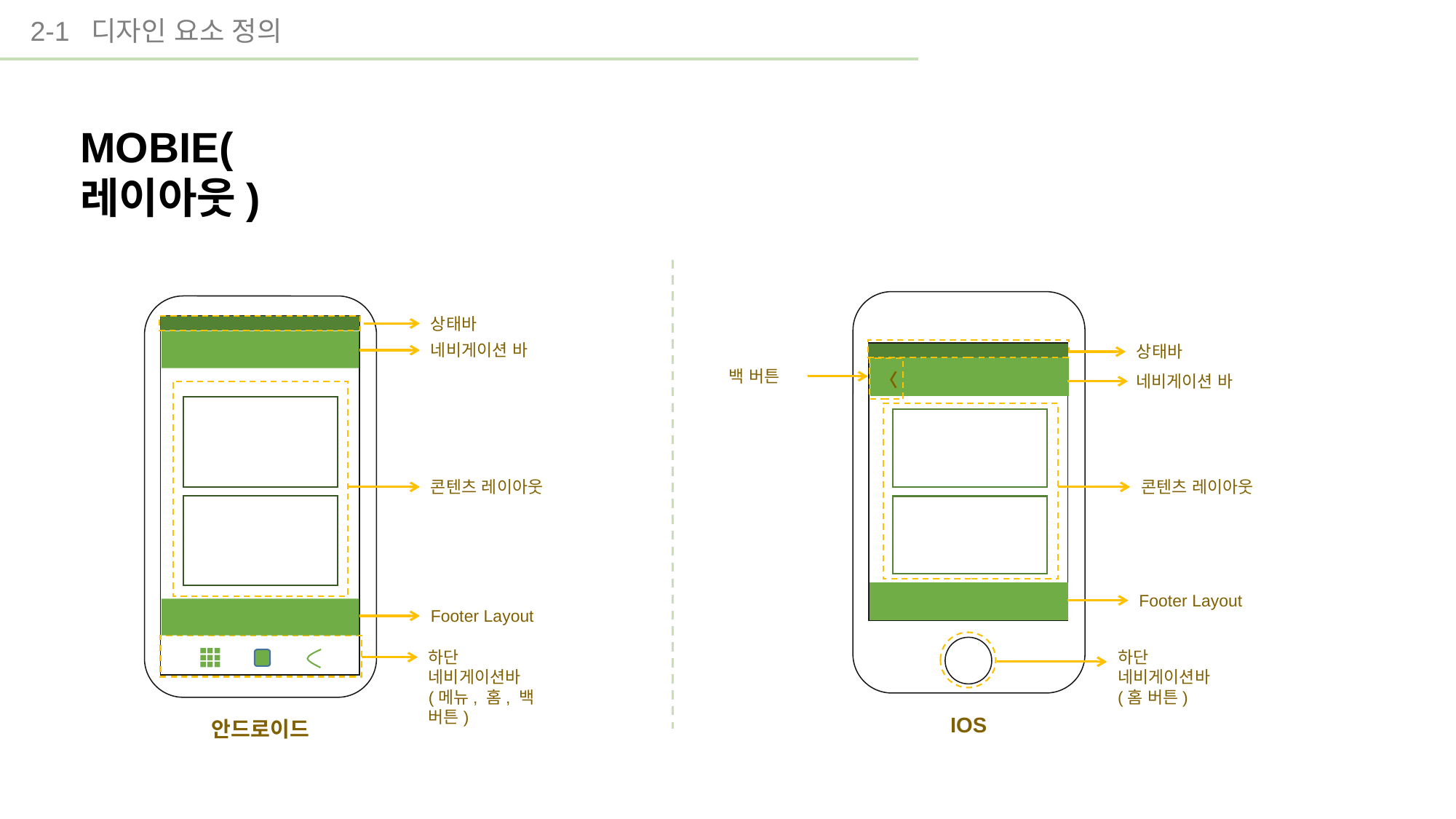

2-1  디자인 요소 정의
MOBIE(레이아웃)

상태바

네비게이션 바
상태바

백 버튼
〈
네비게이션 바

콘텐츠 레이아웃
콘텐츠 레이아웃

Footer Layout

Footer Layout

하단 네비게이션바
(메뉴, 홈, 백 버튼)
하단 네비게이션바
(홈 버튼)

IOS
안드로이드